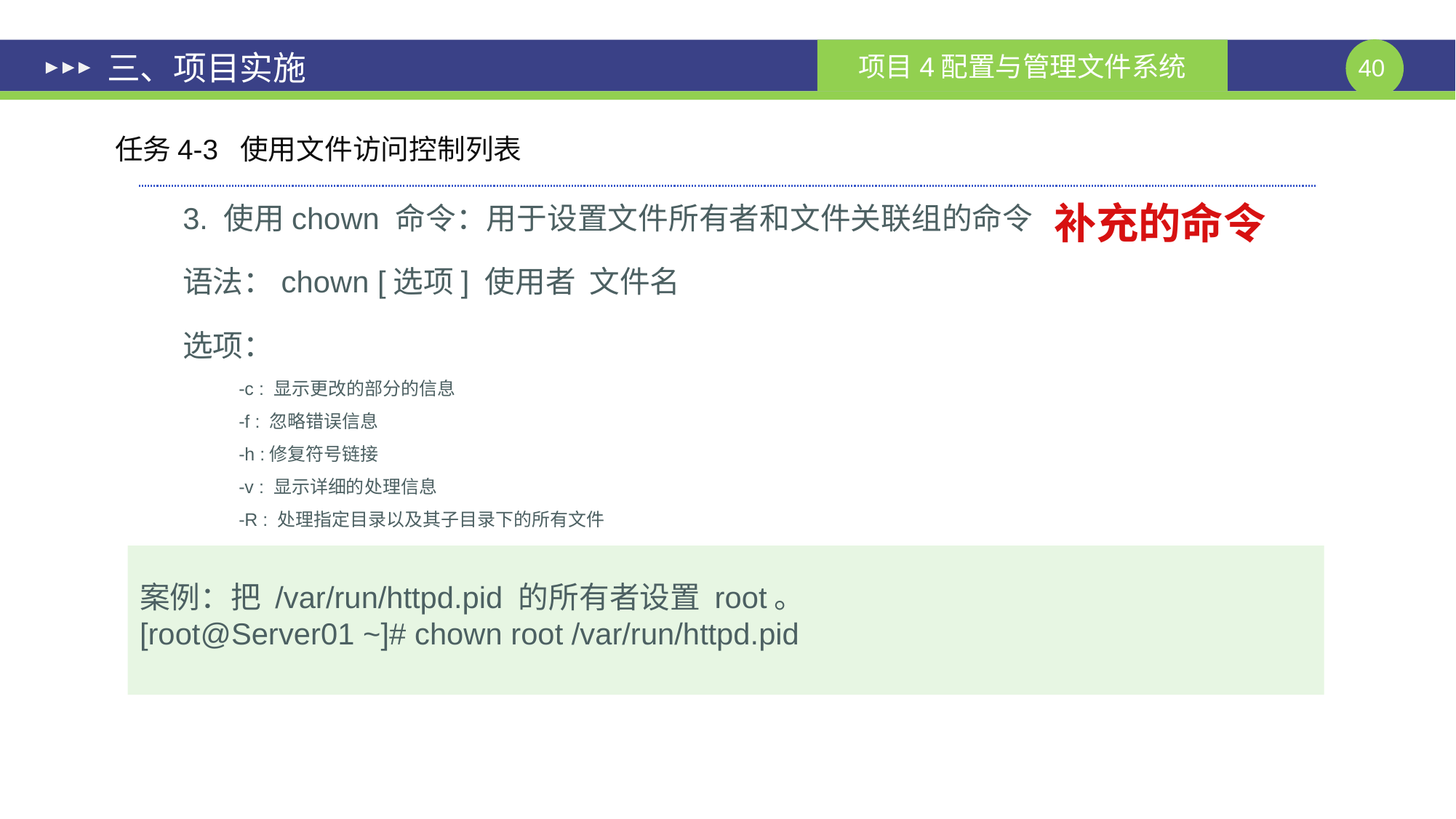

# 三、项目实施
任务4-3  使用文件访问控制列表
3. 使用chown 命令：用于设置文件所有者和文件关联组的命令
语法：chown [选项] 使用者  文件名
选项：
           -c : 显示更改的部分的信息
           -f : 忽略错误信息
           -h :修复符号链接
           -v : 显示详细的处理信息
           -R : 处理指定目录以及其子目录下的所有文件

补充的命令

案例：把 /var/run/httpd.pid 的所有者设置 root。
[root@Server01 ~]# chown root /var/run/httpd.pid